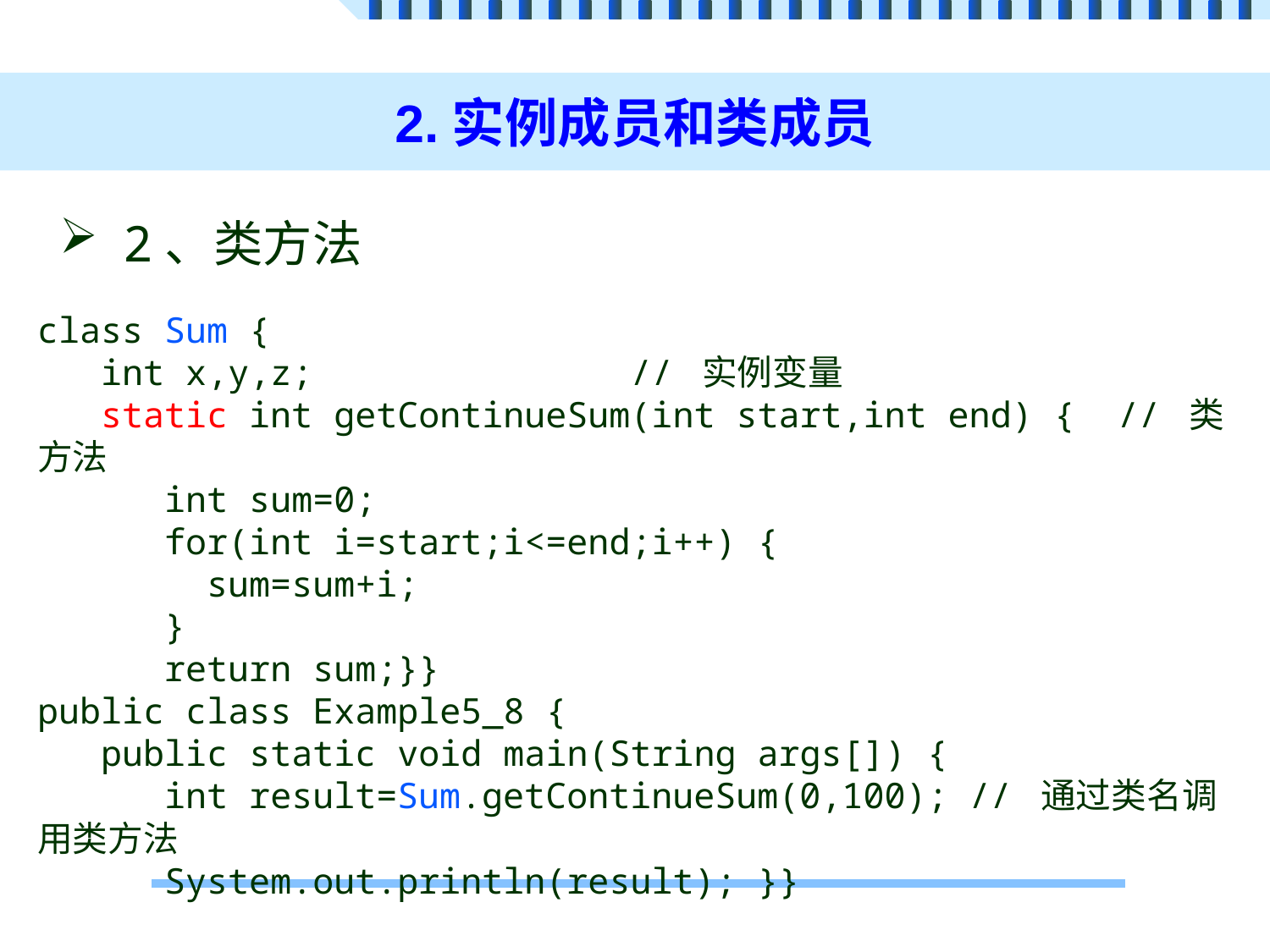

# 2.实例成员和类成员
2、类方法
class Sum {
   int x,y,z;               // 实例变量
   static int getContinueSum(int start,int end) {  // 类方法
      int sum=0;
      for(int i=start;i<=end;i++) {
        sum=sum+i;
      }
      return sum;}}
public class Example5_8 {
   public static void main(String args[]) {
      int result=Sum.getContinueSum(0,100); // 通过类名调用类方法
      System.out.println(result); }}